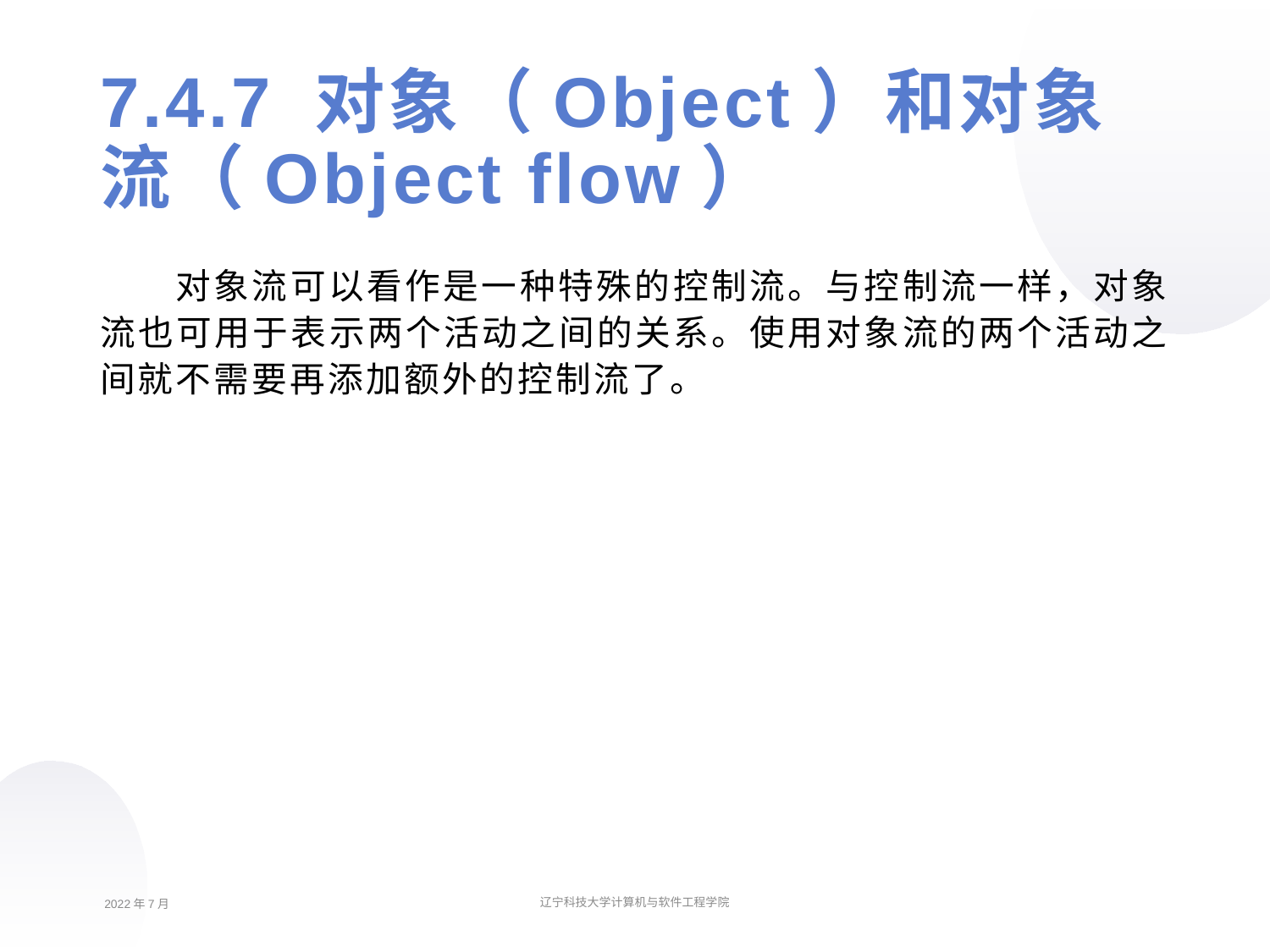

7.4.7 对象（Object）和对象流（Object flow）
对象流可以看作是一种特殊的控制流。与控制流一样，对象流也可用于表示两个活动之间的关系。使用对象流的两个活动之间就不需要再添加额外的控制流了。

2022年7月
辽宁科技大学计算机与软件工程学院
104